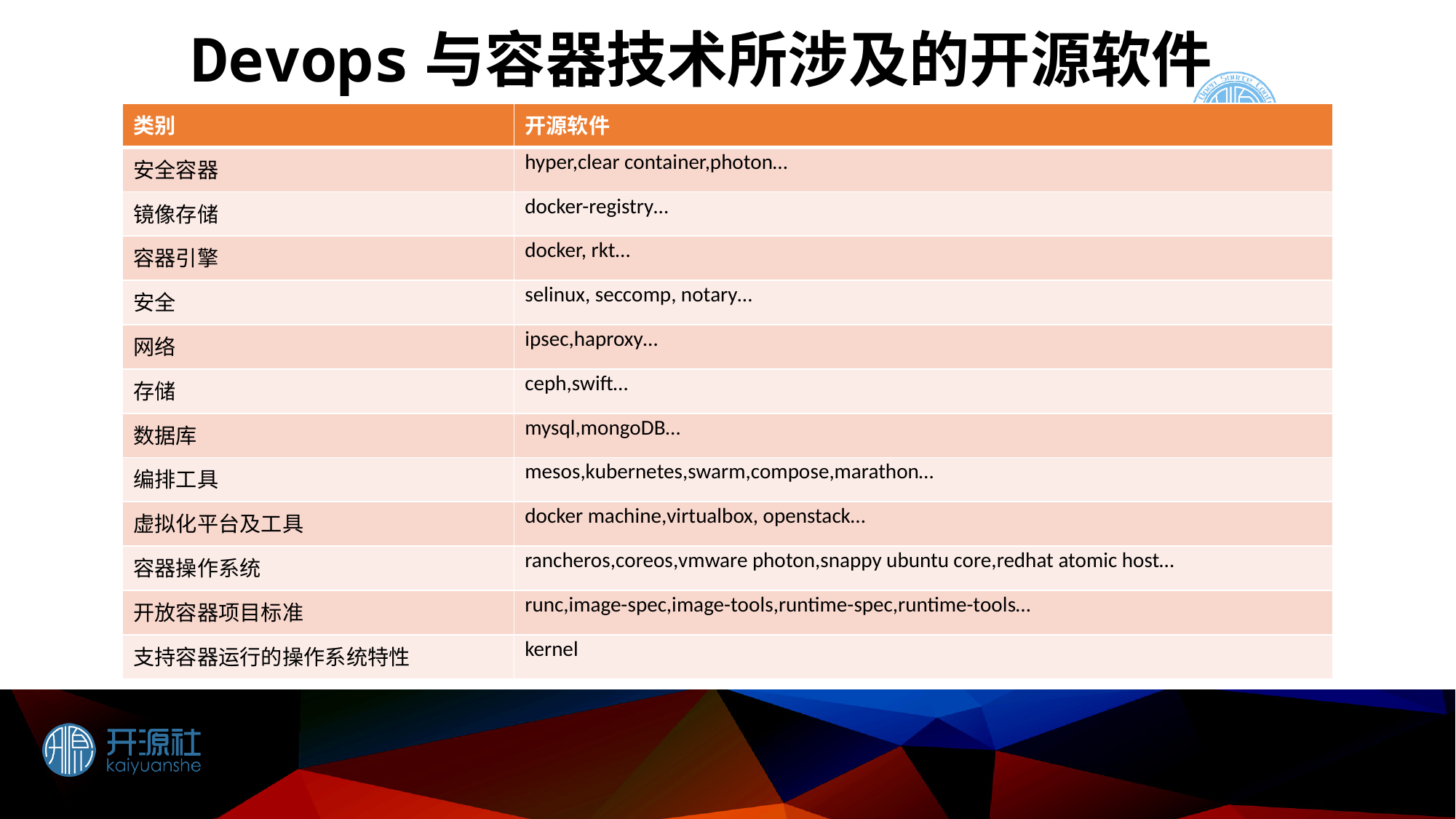

Devops与容器技术所涉及的开源软件
| 类别 | 开源软件 |
| --- | --- |
| 安全容器 | hyper,clear container,photon… |
| 镜像存储 | docker-registry… |
| 容器引擎 | docker, rkt… |
| 安全 | selinux, seccomp, notary… |
| 网络 | ipsec,haproxy… |
| 存储 | ceph,swift… |
| 数据库 | mysql,mongoDB… |
| 编排工具 | mesos,kubernetes,swarm,compose,marathon… |
| 虚拟化平台及工具 | docker machine,virtualbox, openstack… |
| 容器操作系统 | rancheros,coreos,vmware photon,snappy ubuntu core,redhat atomic host… |
| 开放容器项目标准 | runc,image-spec,image-tools,runtime-spec,runtime-tools… |
| 支持容器运行的操作系统特性 | kernel |